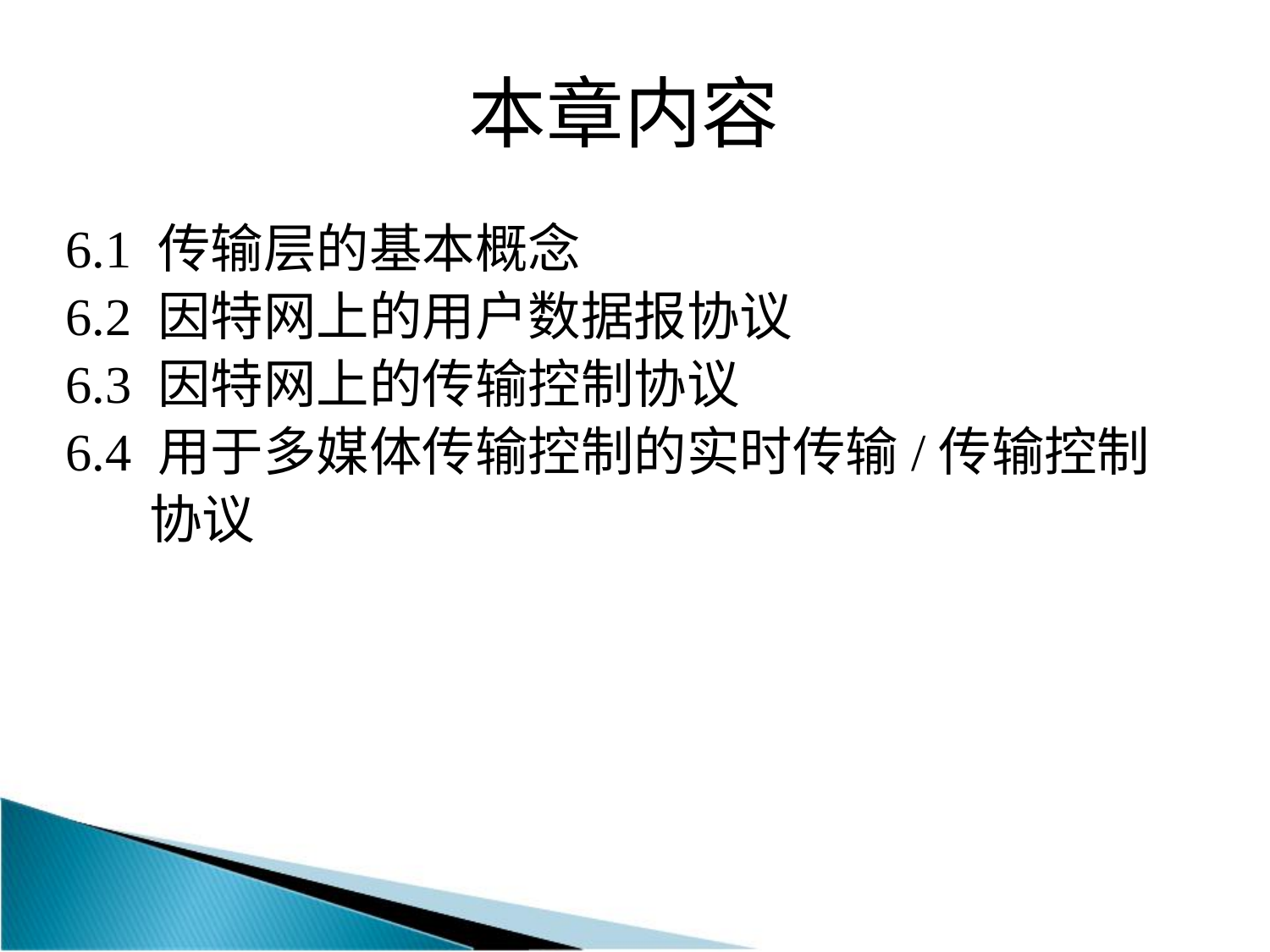

# 本章内容
6.1 传输层的基本概念
6.2 因特网上的用户数据报协议
6.3 因特网上的传输控制协议
6.4 用于多媒体传输控制的实时传输/传输控制
      协议